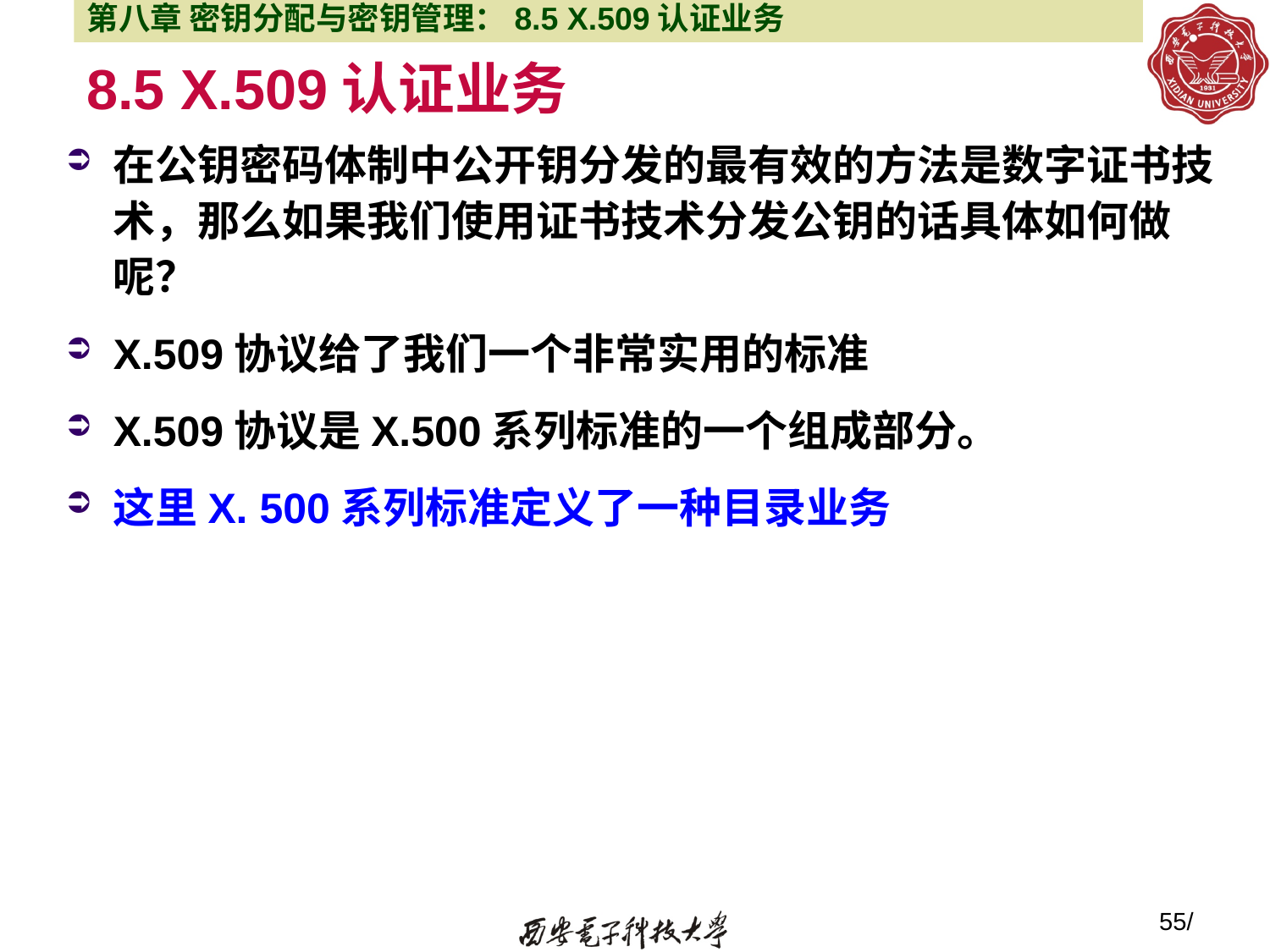

第八章 密钥分配与密钥管理：8.5 X.509认证业务
# 8.5 X.509认证业务
在公钥密码体制中公开钥分发的最有效的方法是数字证书技术，那么如果我们使用证书技术分发公钥的话具体如何做呢？
X.509协议给了我们一个非常实用的标准
X.509协议是X.500系列标准的一个组成部分。
这里X. 500系列标准定义了一种目录业务
55/